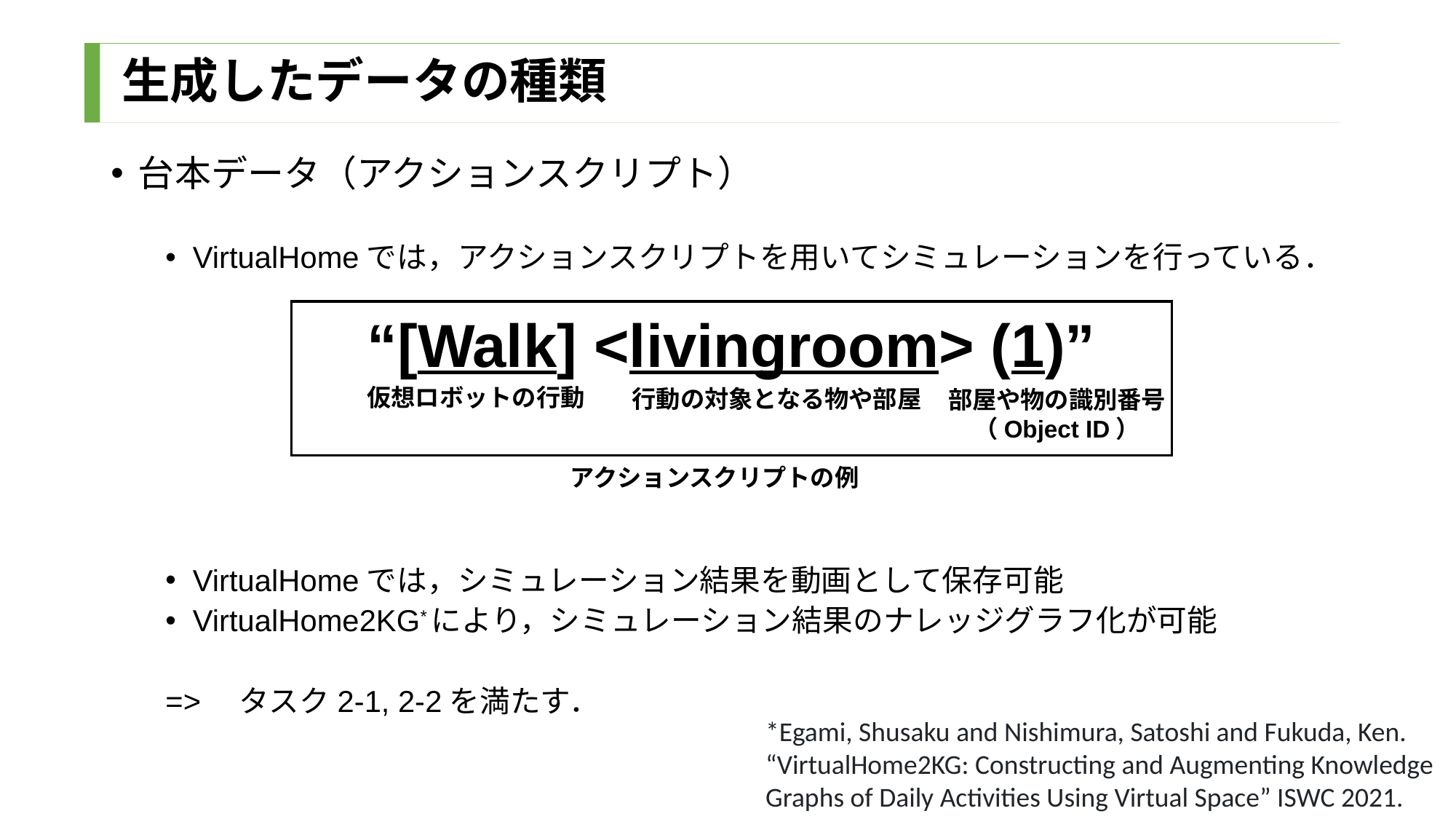

# 生成したデータの種類
台本データ（アクションスクリプト）

VirtualHomeでは，アクションスクリプトを用いてシミュレーションを行っている．

VirtualHomeでは，シミュレーション結果を動画として保存可能
VirtualHome2KG*により，シミュレーション結果のナレッジグラフ化が可能

=>　タスク2-1, 2-2を満たす．

“[Walk] <livingroom> (1)”
仮想ロボットの行動
行動の対象となる物や部屋
部屋や物の識別番号（Object ID）
アクションスクリプトの例
*Egami, Shusaku and Nishimura, Satoshi and Fukuda, Ken.
“VirtualHome2KG: Constructing and Augmenting Knowledge Graphs of Daily Activities Using Virtual Space” ISWC 2021.